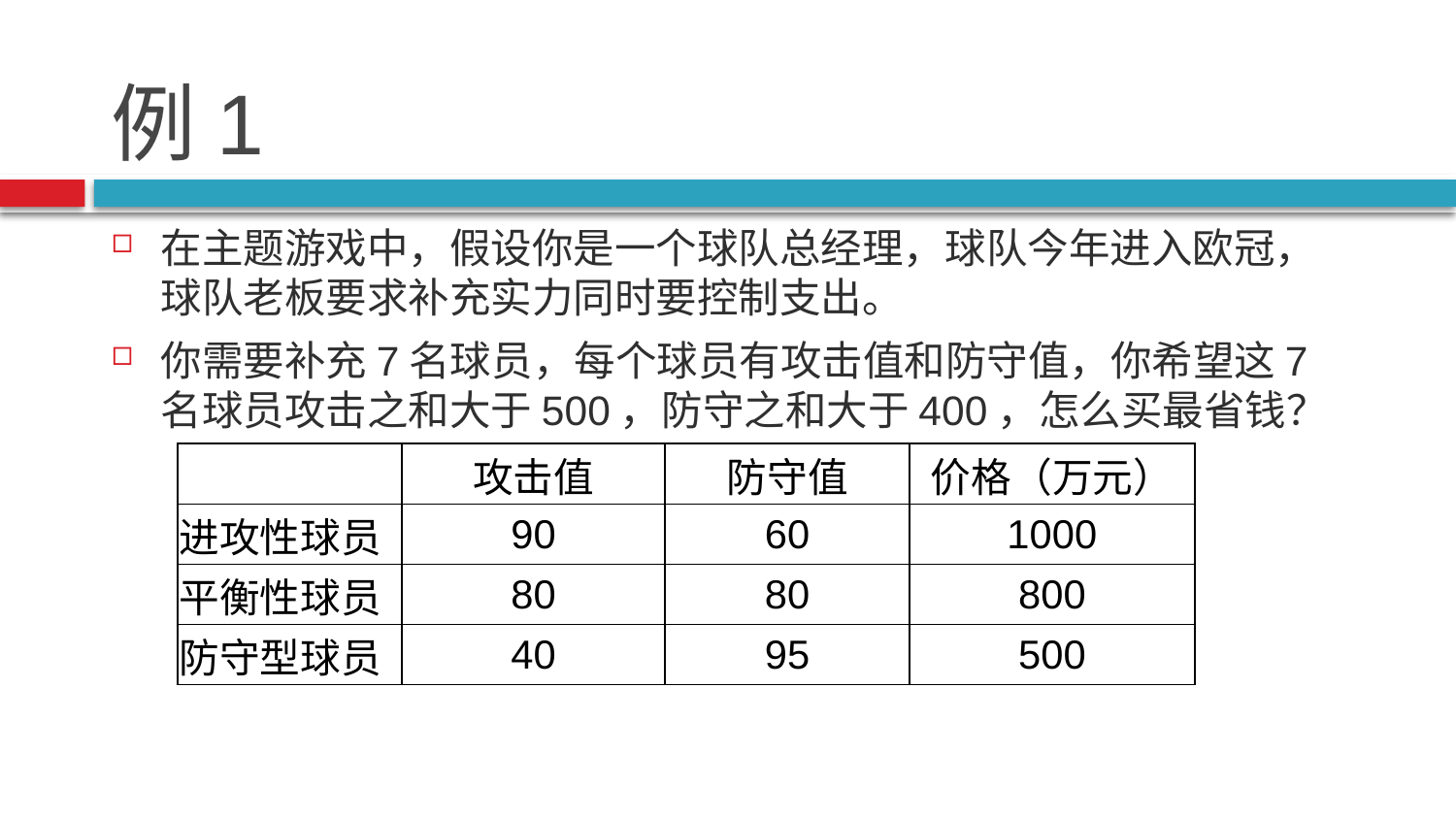

# 例1
在主题游戏中，假设你是一个球队总经理，球队今年进入欧冠，球队老板要求补充实力同时要控制支出。
你需要补充7名球员，每个球员有攻击值和防守值，你希望这7名球员攻击之和大于500，防守之和大于400，怎么买最省钱？

|  | 攻击值 | 防守值 | 价格（万元） |
| --- | --- | --- | --- |
| 进攻性球员 | 90 | 60 | 1000 |
| 平衡性球员 | 80 | 80 | 800 |
| 防守型球员 | 40 | 95 | 500 |